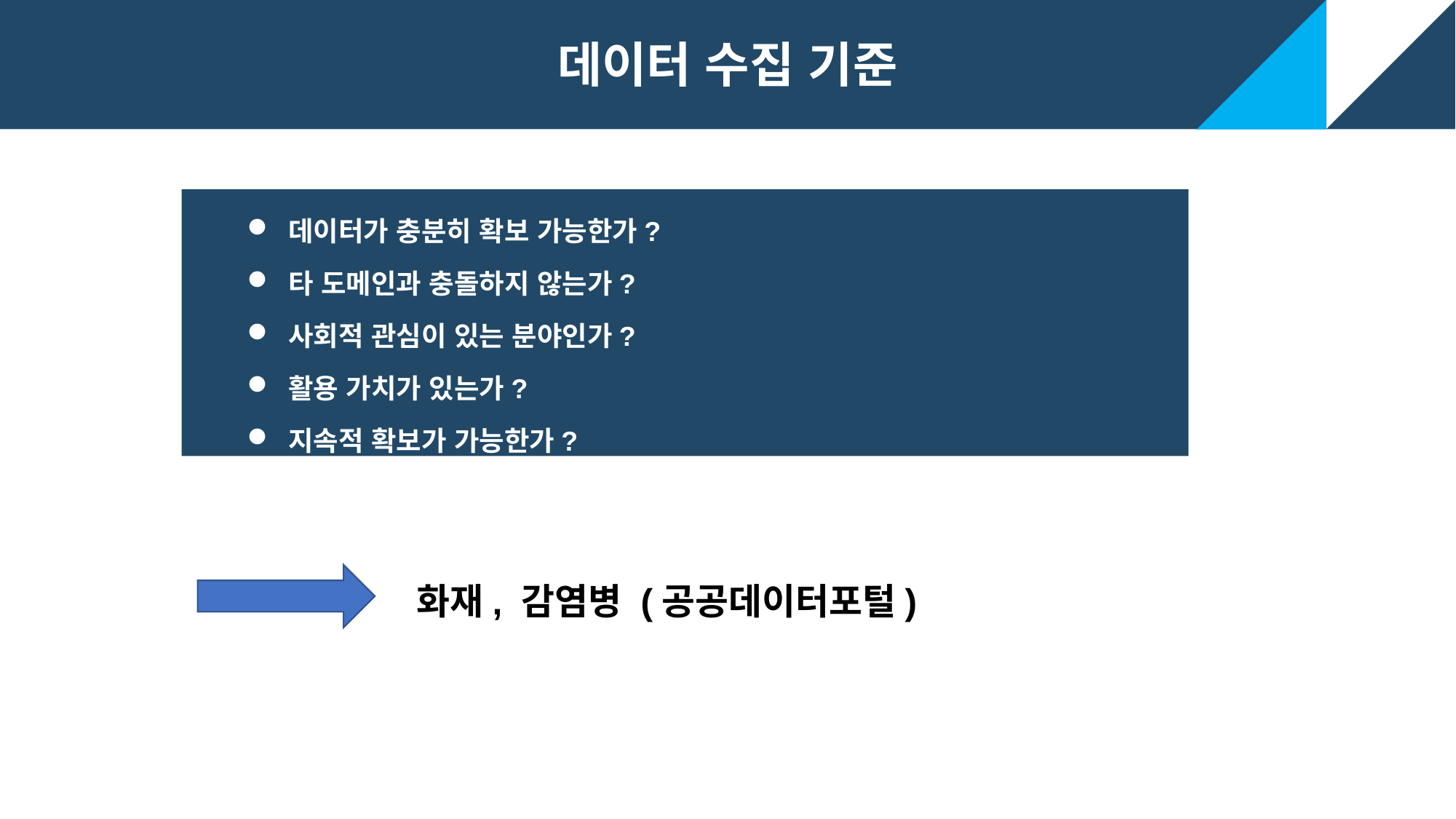

데이터 수집 기준

 데이터가 충분히 확보 가능한가?
 타 도메인과 충돌하지 않는가?
 사회적 관심이 있는 분야인가?
 활용 가치가 있는가?
 지속적 확보가 가능한가?

화재, 감염병 (공공데이터포털)